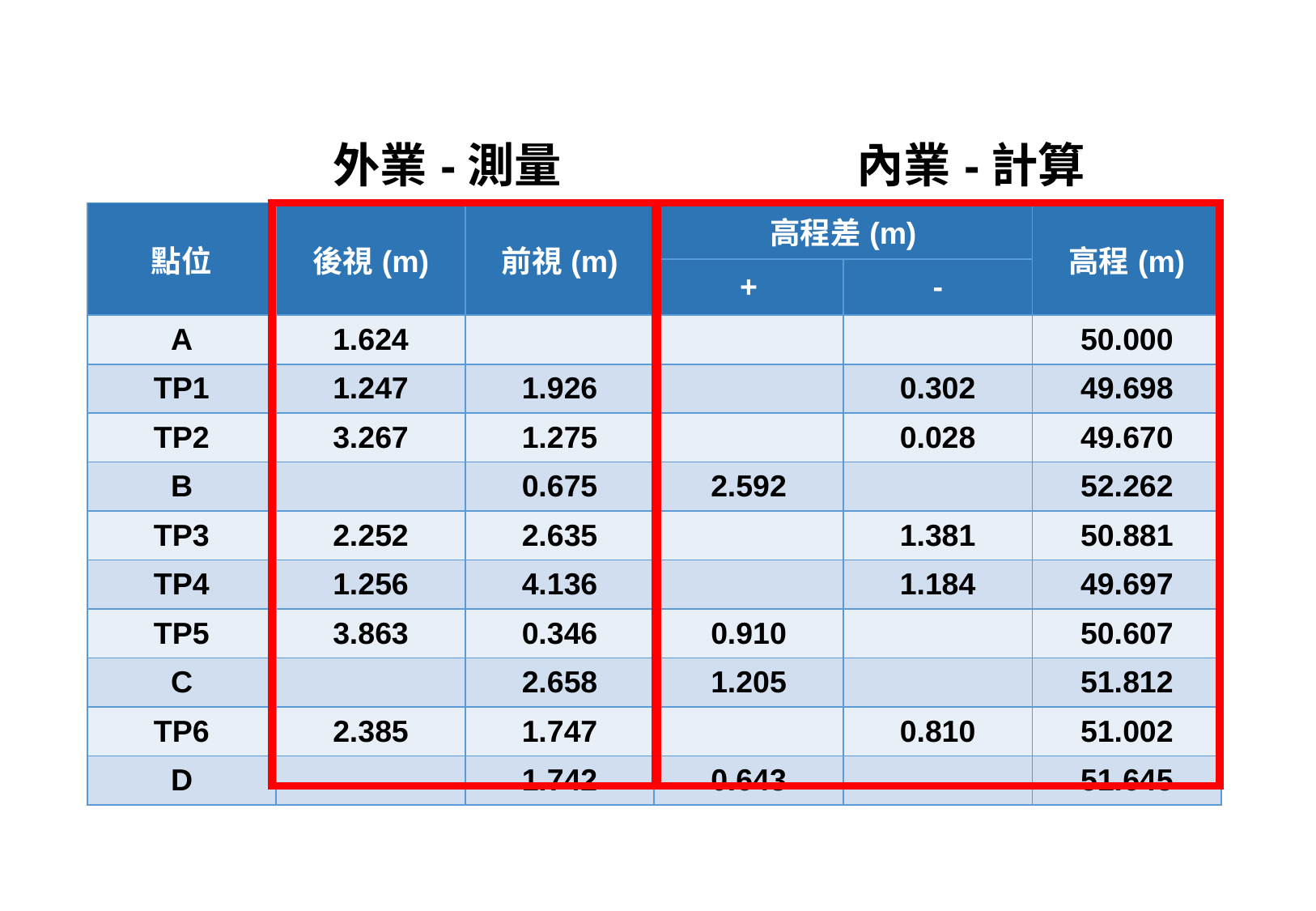

外業-測量
內業-計算
| 點位 | 後視(m) | 前視(m) | 高程差(m) |  | 高程(m) |
| --- | --- | --- | --- | --- | --- |
|  |  |  | + | - |  |
| A | 1.624 |  |  |  | 50.000 |
| TP1 | 1.247 | 1.926 |  | 0.302 | 49.698 |
| TP2 | 3.267 | 1.275 |  | 0.028 | 49.670 |
| B |  | 0.675 | 2.592 |  | 52.262 |
| TP3 | 2.252 | 2.635 |  | 1.381 | 50.881 |
| TP4 | 1.256 | 4.136 |  | 1.184 | 49.697 |
| TP5 | 3.863 | 0.346 | 0.910 |  | 50.607 |
| C |  | 2.658 | 1.205 |  | 51.812 |
| TP6 | 2.385 | 1.747 |  | 0.810 | 51.002 |
| D |  | 1.742 | 0.643 |  | 51.645 |